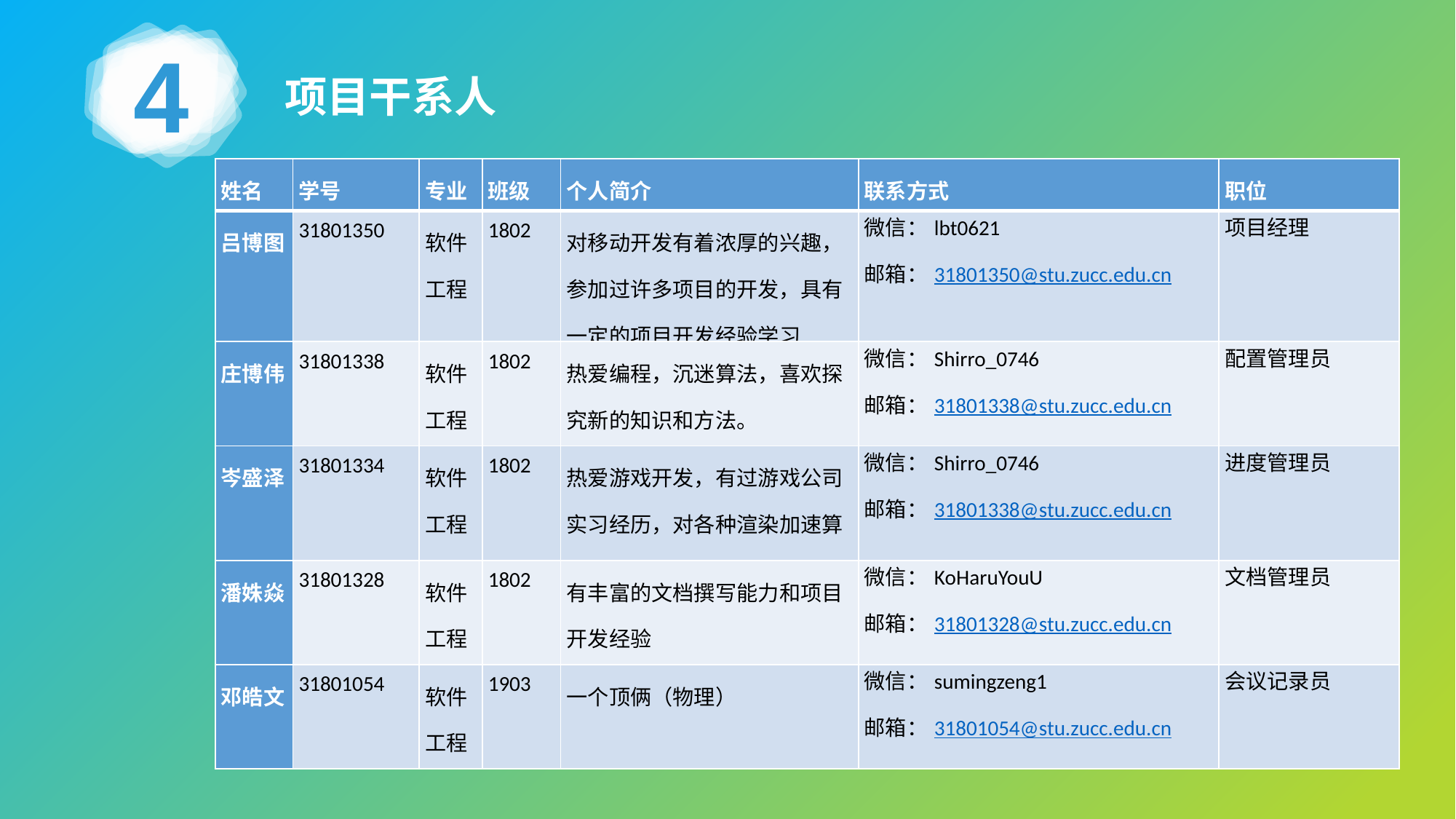

4

项目干系人
| 姓名 | 学号 | 专业 | 班级 | 个人简介 | 联系方式 | 职位 |
| --- | --- | --- | --- | --- | --- | --- |
| 吕博图 | 31801350 | 软件工程 | 1802 | 对移动开发有着浓厚的兴趣，参加过许多项目的开发，具有一定的项目开发经验学习 | 微信：lbt0621 邮箱：31801350@stu.zucc.edu.cn | 项目经理 |
| 庄博伟 | 31801338 | 软件工程 | 1802 | 热爱编程，沉迷算法，喜欢探究新的知识和方法。 | 微信：Shirro\_0746 邮箱：31801338@stu.zucc.edu.cn | 配置管理员 |
| 岑盛泽 | 31801334 | 软件工程 | 1802 | 热爱游戏开发，有过游戏公司实习经历，对各种渲染加速算法有浓厚兴趣 | 微信：Shirro\_0746 邮箱：31801338@stu.zucc.edu.cn | 进度管理员 |
| 潘姝焱 | 31801328 | 软件工程 | 1802 | 有丰富的文档撰写能力和项目开发经验 | 微信：KoHaruYouU 邮箱：31801328@stu.zucc.edu.cn | 文档管理员 |
| 邓皓文 | 31801054 | 软件工程 | 1903 | 一个顶俩（物理） | 微信：sumingzeng1 邮箱：31801054@stu.zucc.edu.cn | 会议记录员 |